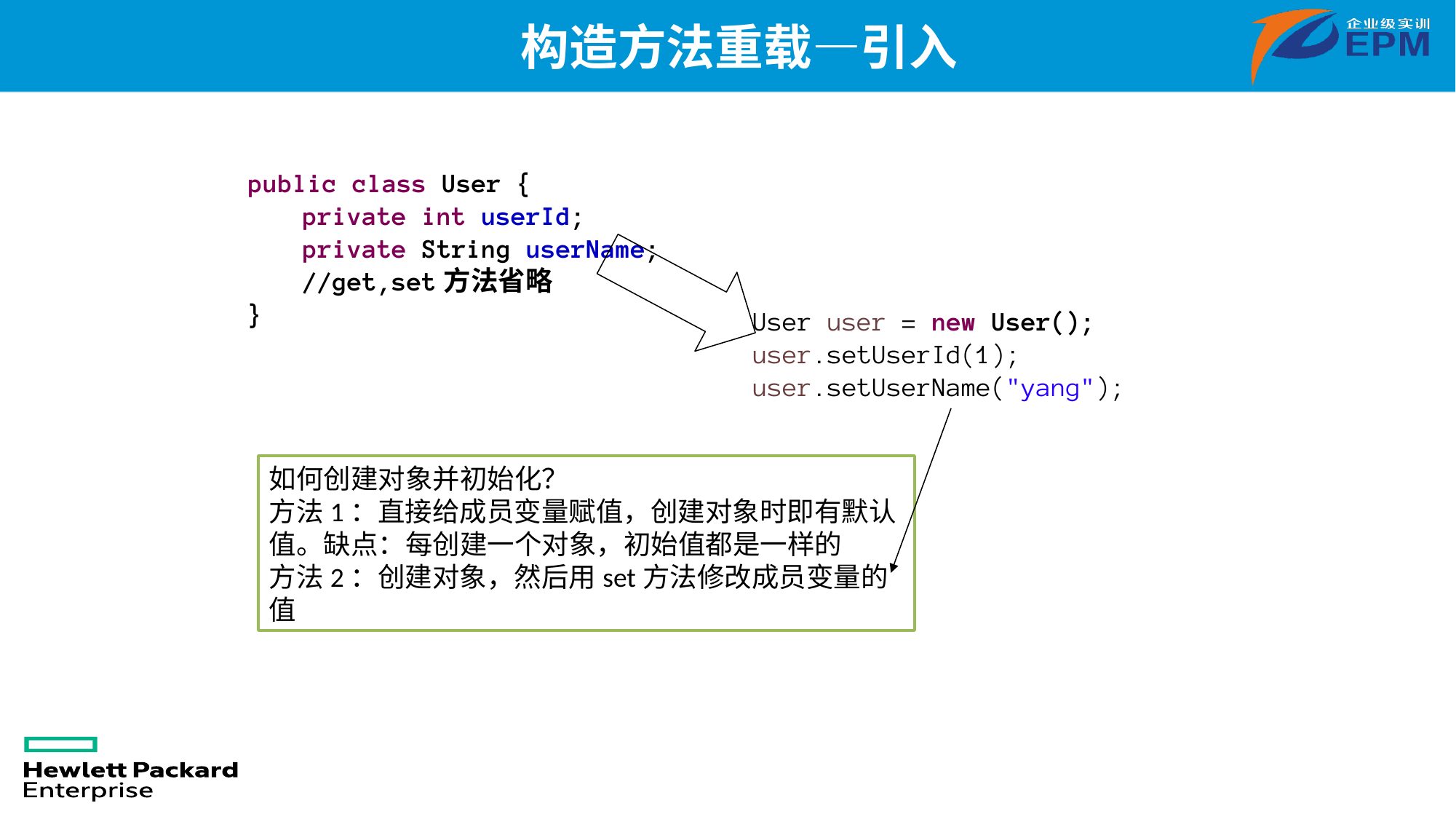

# 构造方法重载—引入
public class User {
private int userId;
private String userName;
//get,set方法省略
}

 User user = new User();
 user.setUserId(1);
 user.setUserName("yang");
如何创建对象并初始化？
方法1：直接给成员变量赋值，创建对象时即有默认值。缺点：每创建一个对象，初始值都是一样的
方法2：创建对象，然后用set方法修改成员变量的值